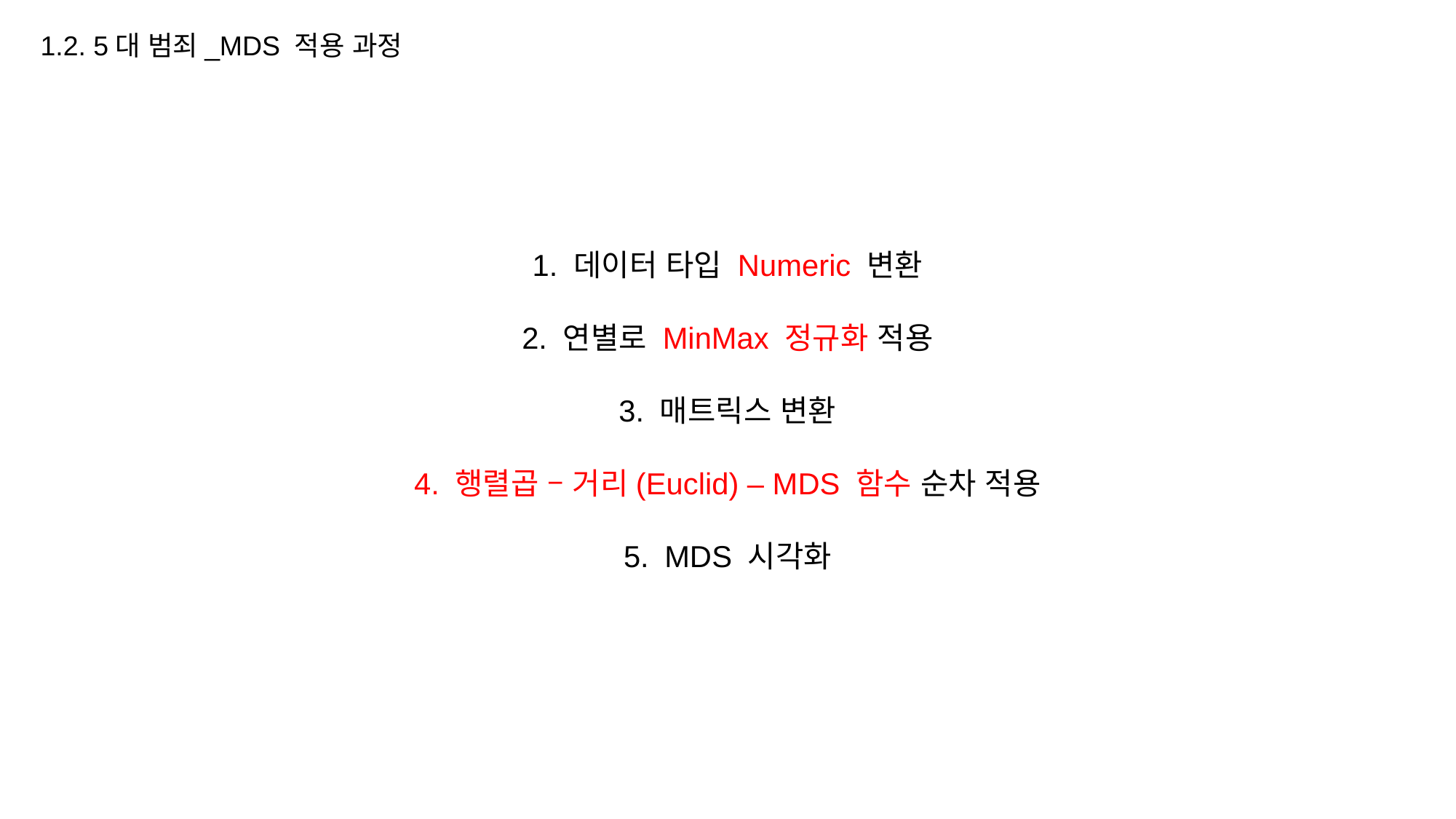

1.2. 5대 범죄_MDS 적용 과정
데이터 타입 Numeric 변환

연별로 MinMax 정규화 적용

매트릭스 변환

행렬곱 – 거리(Euclid) – MDS 함수 순차 적용

MDS 시각화